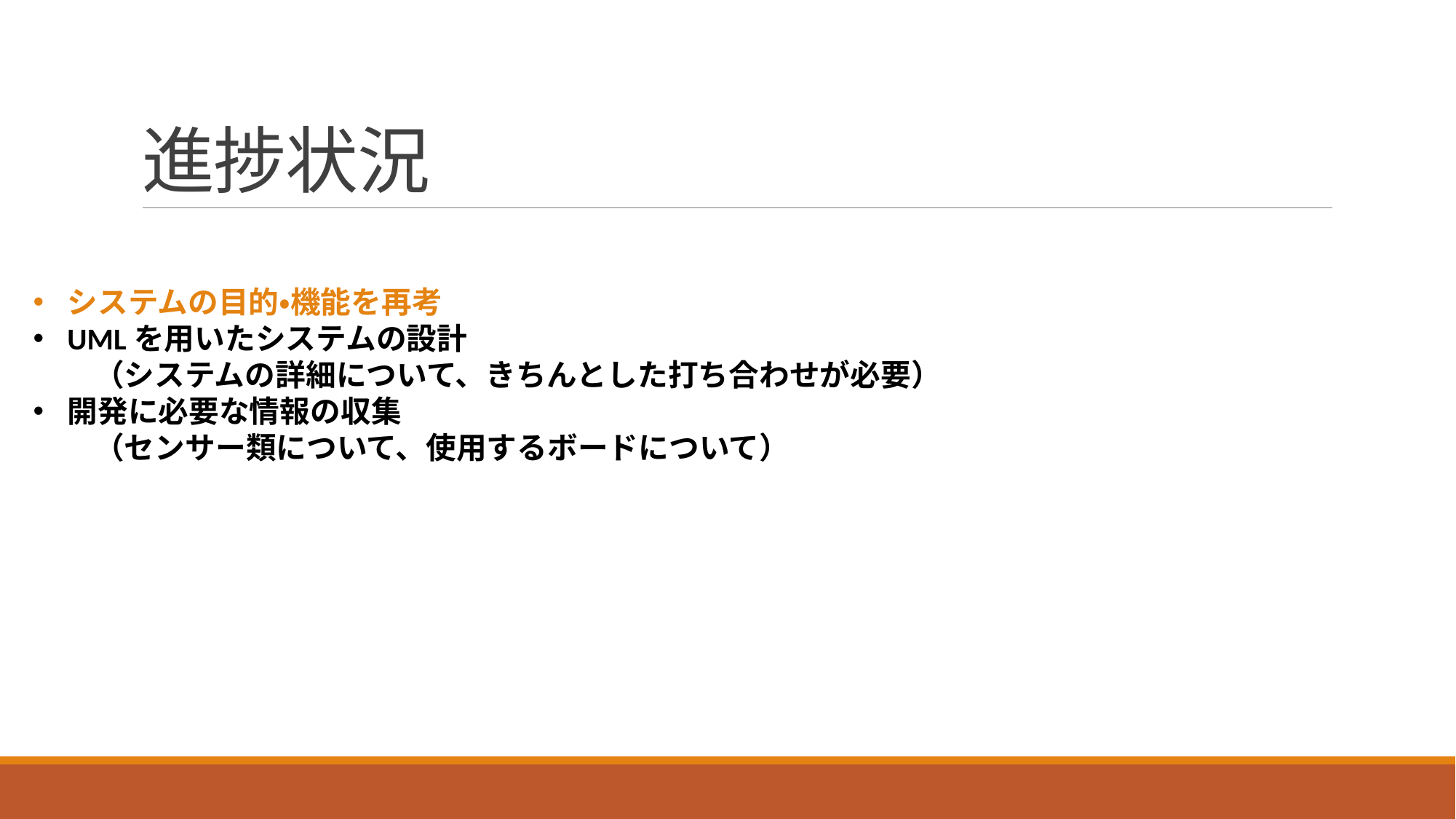

# 進捗状況
システムの目的・機能を再考
UMLを用いたシステムの設計
　　（システムの詳細について、きちんとした打ち合わせが必要）
開発に必要な情報の収集
　　（センサー類について、使用するボードについて）